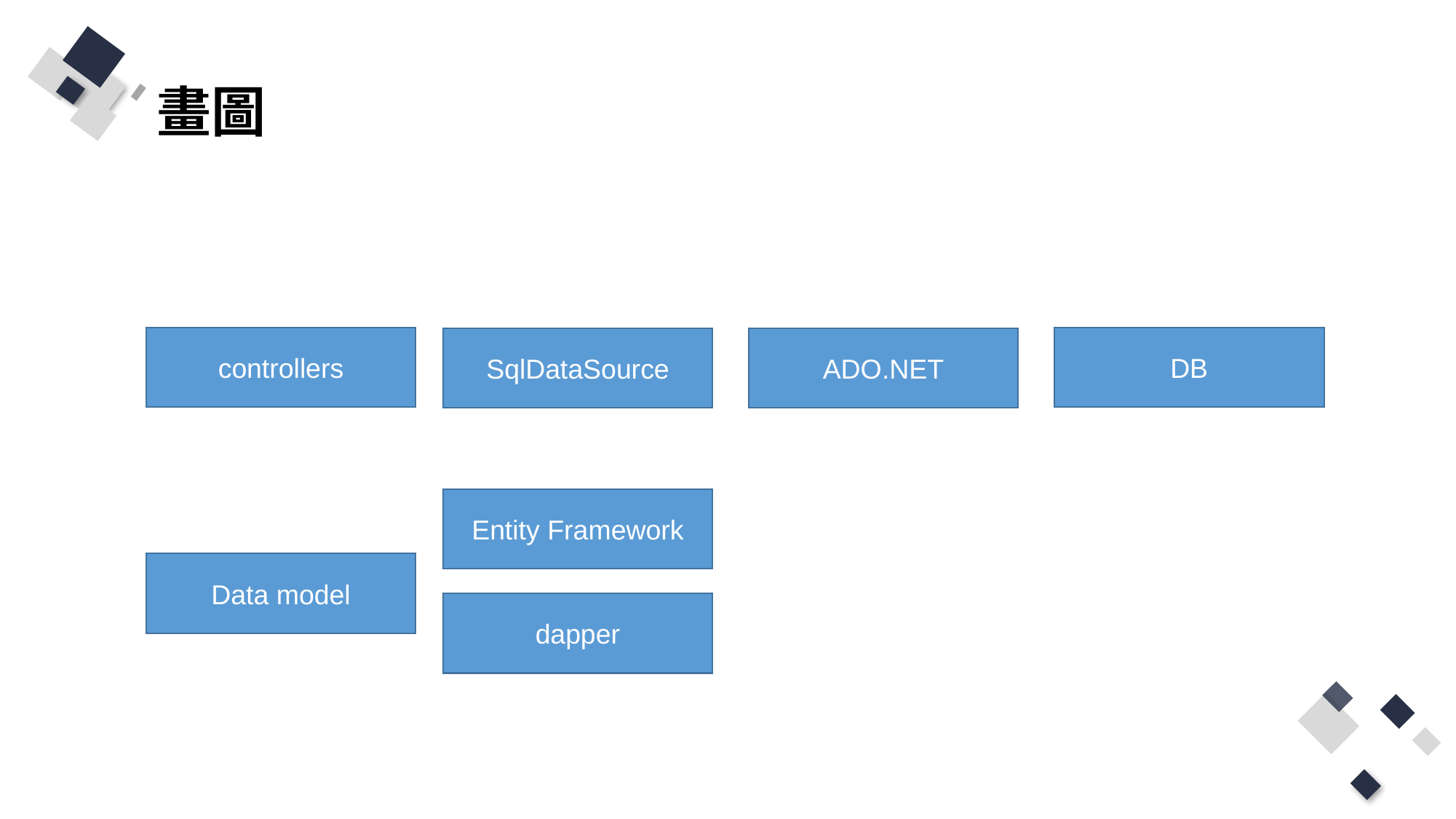

# 畫圖
controllers
DB
SqlDataSource
ADO.NET
Entity Framework
Data model
dapper